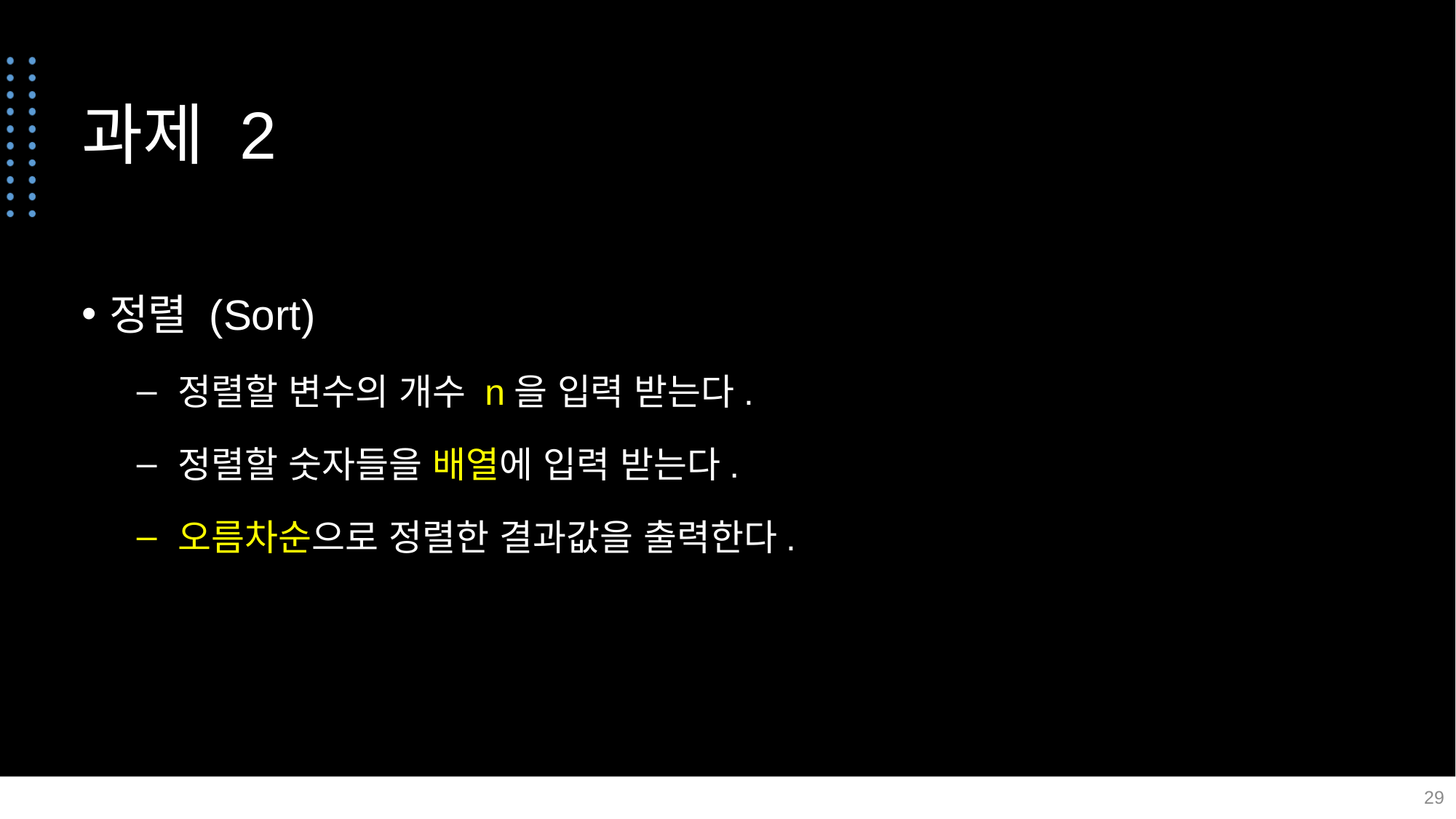

# 과제 2
정렬 (Sort)
정렬할 변수의 개수 n을 입력 받는다.
정렬할 숫자들을 배열에 입력 받는다.
오름차순으로 정렬한 결과값을 출력한다.
29